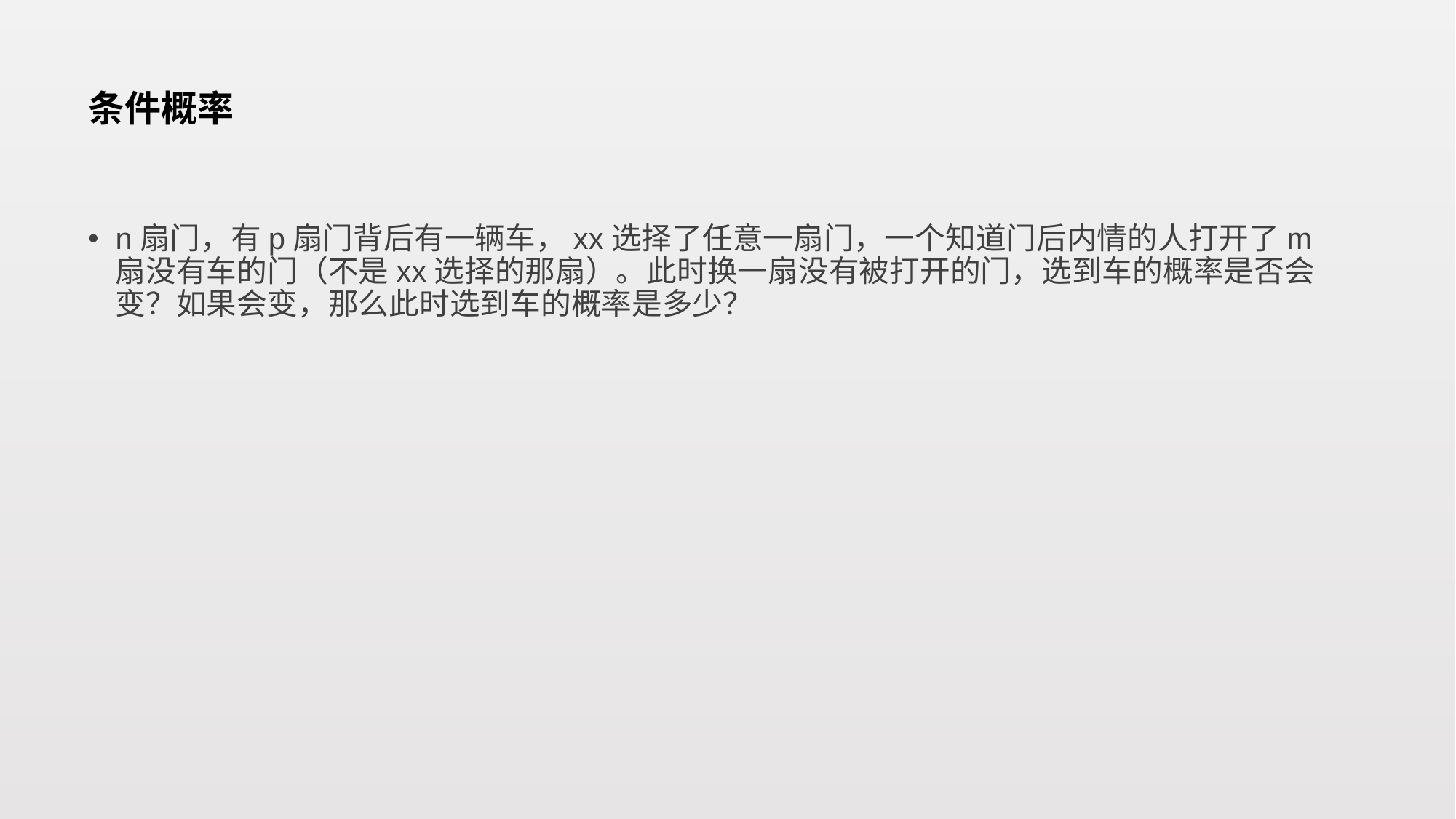

# 条件概率
n扇门，有p扇门背后有一辆车，xx选择了任意一扇门，一个知道门后内情的人打开了m扇没有车的门（不是xx选择的那扇）。此时换一扇没有被打开的门，选到车的概率是否会变？如果会变，那么此时选到车的概率是多少？